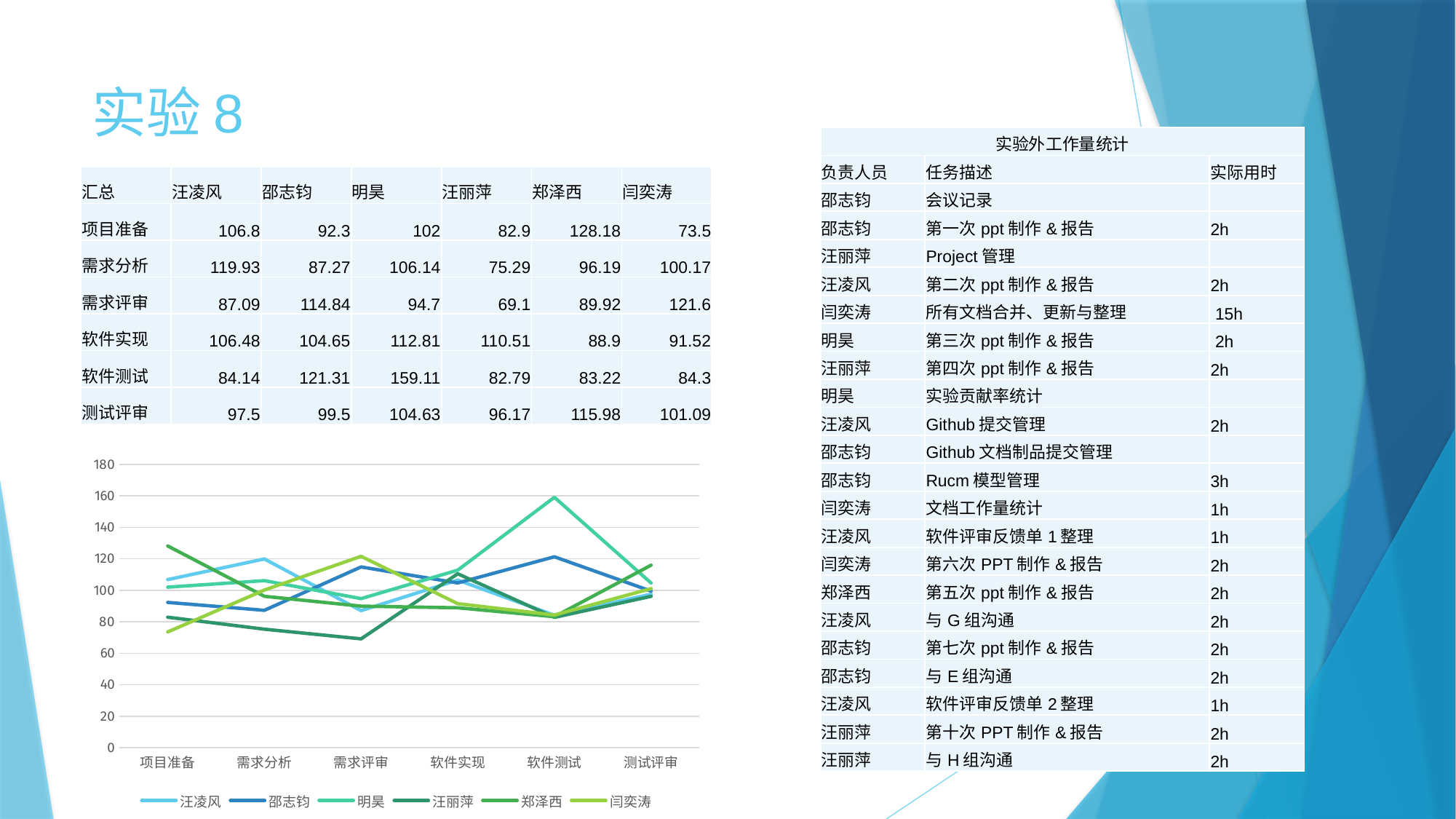

# 实验8
| 实验外工作量统计 |  |  |
| --- | --- | --- |
| 负责人员 | 任务描述 | 实际用时 |
| 邵志钧 | 会议记录 |  |
| 邵志钧 | 第一次ppt制作&报告 | 2h |
| 汪丽萍 | Project管理 |  |
| 汪凌风 | 第二次ppt制作&报告 | 2h |
| 闫奕涛 | 所有文档合并、更新与整理 | 15h |
| 明昊 | 第三次ppt制作&报告 | 2h |
| 汪丽萍 | 第四次ppt制作&报告 | 2h |
| 明昊 | 实验贡献率统计 |  |
| 汪凌风 | Github提交管理 | 2h |
| 邵志钧 | Github文档制品提交管理 |  |
| 邵志钧 | Rucm模型管理 | 3h |
| 闫奕涛 | 文档工作量统计 | 1h |
| 汪凌风 | 软件评审反馈单1整理 | 1h |
| 闫奕涛 | 第六次PPT制作&报告 | 2h |
| 郑泽西 | 第五次ppt制作&报告 | 2h |
| 汪凌风 | 与G组沟通 | 2h |
| 邵志钧 | 第七次ppt制作&报告 | 2h |
| 邵志钧 | 与E组沟通 | 2h |
| 汪凌风 | 软件评审反馈单2整理 | 1h |
| 汪丽萍 | 第十次PPT制作&报告 | 2h |
| 汪丽萍 | 与H组沟通 | 2h |
| 汇总 | 汪凌风 | 邵志钧 | 明昊 | 汪丽萍 | 郑泽西 | 闫奕涛 |
| --- | --- | --- | --- | --- | --- | --- |
| 项目准备 | 106.8 | 92.3 | 102 | 82.9 | 128.18 | 73.5 |
| 需求分析 | 119.93 | 87.27 | 106.14 | 75.29 | 96.19 | 100.17 |
| 需求评审 | 87.09 | 114.84 | 94.7 | 69.1 | 89.92 | 121.6 |
| 软件实现 | 106.48 | 104.65 | 112.81 | 110.51 | 88.9 | 91.52 |
| 软件测试 | 84.14 | 121.31 | 159.11 | 82.79 | 83.22 | 84.3 |
| 测试评审 | 97.5 | 99.5 | 104.63 | 96.17 | 115.98 | 101.09 |

### Chart

| Category | 汪凌风 | 邵志钧 | 明昊 | 汪丽萍 | 郑泽西 | 闫奕涛 |
|---|---|---|---|---|---|---|
| 项目准备 | 106.8 | 92.3 | 102.0 | 82.9 | 128.18 | 73.5 |
| 需求分析 | 119.93 | 87.27 | 106.14 | 75.29 | 96.19 | 100.17 |
| 需求评审 | 87.09 | 114.84 | 94.7 | 69.1 | 89.92 | 121.6 |
| 软件实现 | 106.48 | 104.65 | 112.81 | 110.51 | 88.9 | 91.52 |
| 软件测试 | 84.14 | 121.31 | 159.11 | 82.79 | 83.22 | 84.3 |
| 测试评审 | 97.5 | 99.5 | 104.63 | 96.17 | 115.98 | 101.09 |